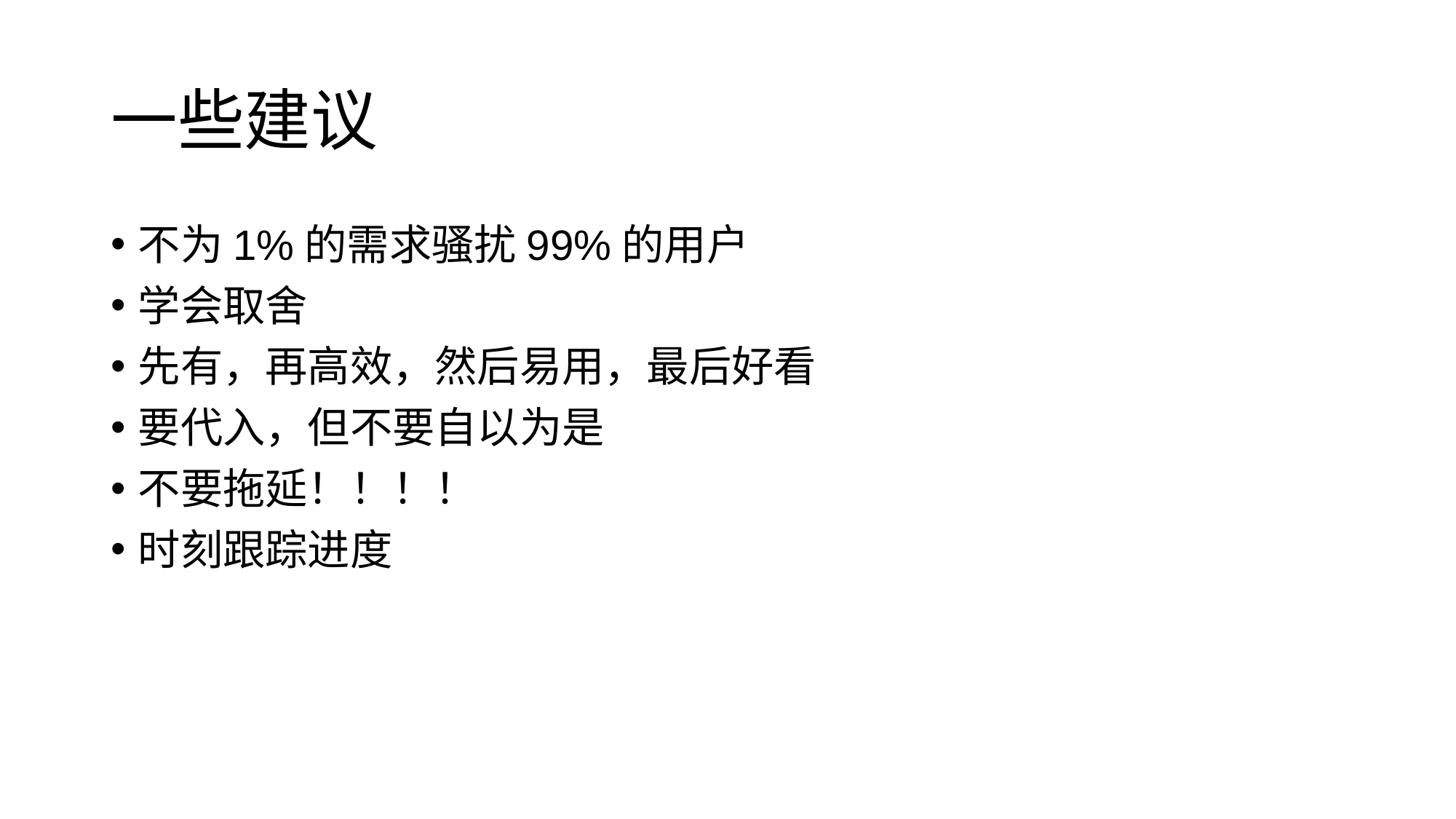

# 一些建议
不为1%的需求骚扰99%的用户
学会取舍
先有，再高效，然后易用，最后好看
要代入，但不要自以为是
不要拖延！！！！
时刻跟踪进度